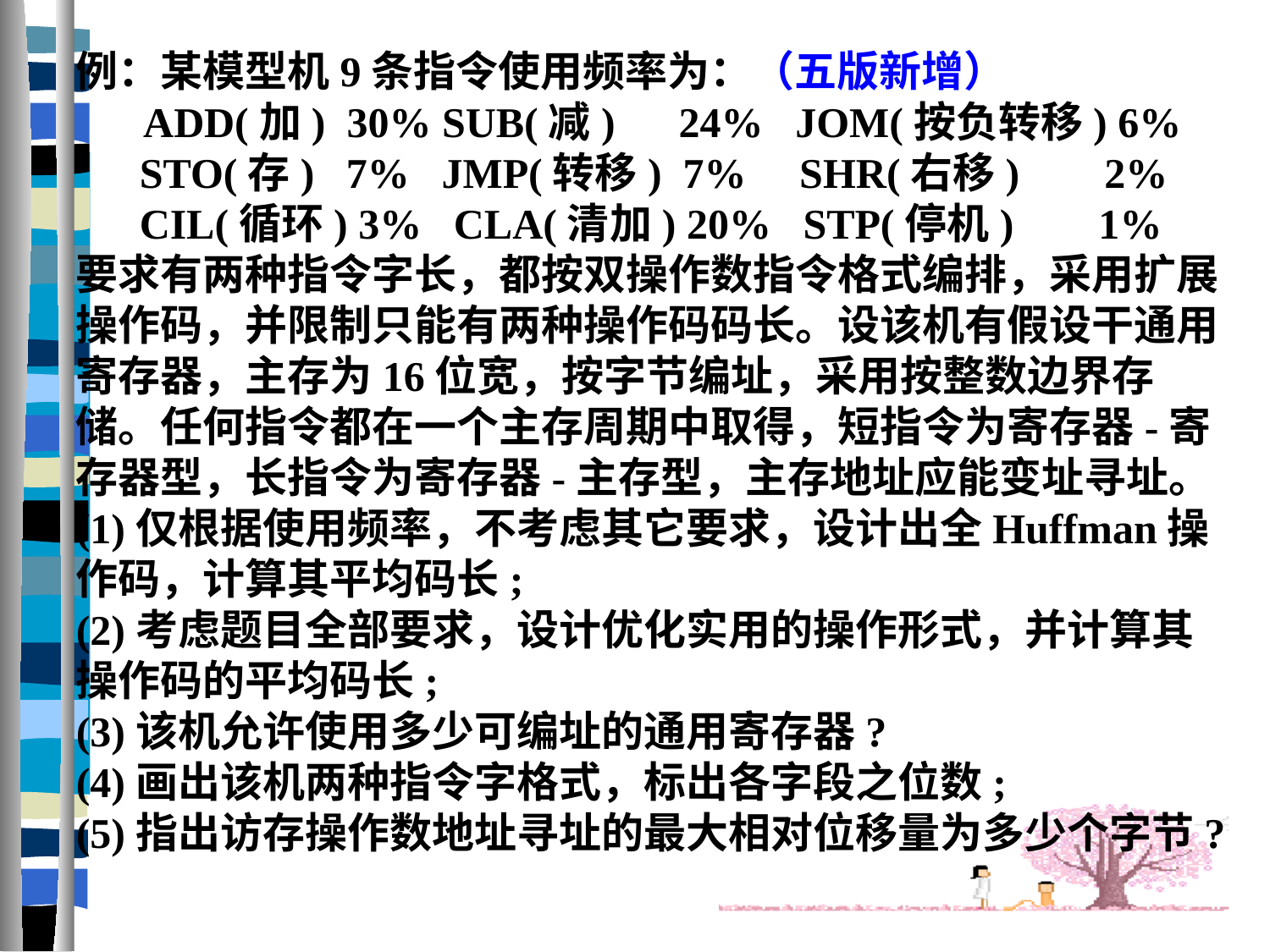

# 例：某模型机9条指令使用频率为：（五版新增） ADD(加)  30% SUB(减)      24%   JOM(按负转移) 6% STO(存)   7%   JMP(转移)  7%     SHR(右移)        2% CIL(循环) 3%   CLA(清加) 20%   STP(停机)        1% 要求有两种指令字长，都按双操作数指令格式编排，采用扩展操作码，并限制只能有两种操作码码长。设该机有假设干通用寄存器，主存为16位宽，按字节编址，采用按整数边界存储。任何指令都在一个主存周期中取得，短指令为寄存器-寄存器型，长指令为寄存器-主存型，主存地址应能变址寻址。 (1)仅根据使用频率，不考虑其它要求，设计出全Huffman操作码，计算其平均码长; (2)考虑题目全部要求，设计优化实用的操作形式，并计算其操作码的平均码长; (3)该机允许使用多少可编址的通用寄存器? (4)画出该机两种指令字格式，标出各字段之位数; (5)指出访存操作数地址寻址的最大相对位移量为多少个字节?